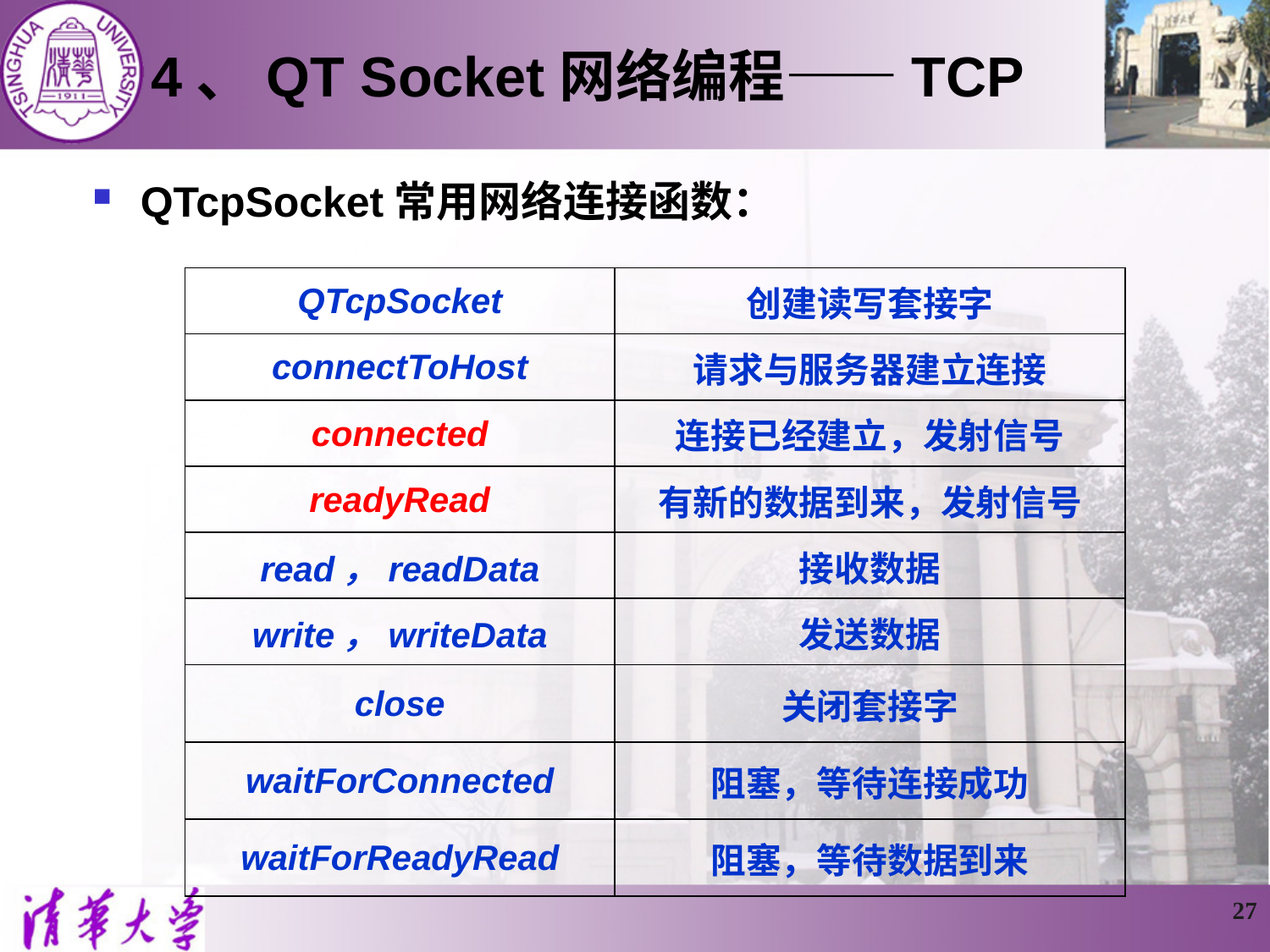

4、QT Socket网络编程——TCP
QTcpSocket常用网络连接函数：
| QTcpSocket | 创建读写套接字 |
| --- | --- |
| connectToHost | 请求与服务器建立连接 |
| connected | 连接已经建立，发射信号 |
| readyRead | 有新的数据到来，发射信号 |
| read，readData | 接收数据 |
| write，writeData | 发送数据 |
| close | 关闭套接字 |
| waitForConnected | 阻塞，等待连接成功 |
| waitForReadyRead | 阻塞，等待数据到来 |
27